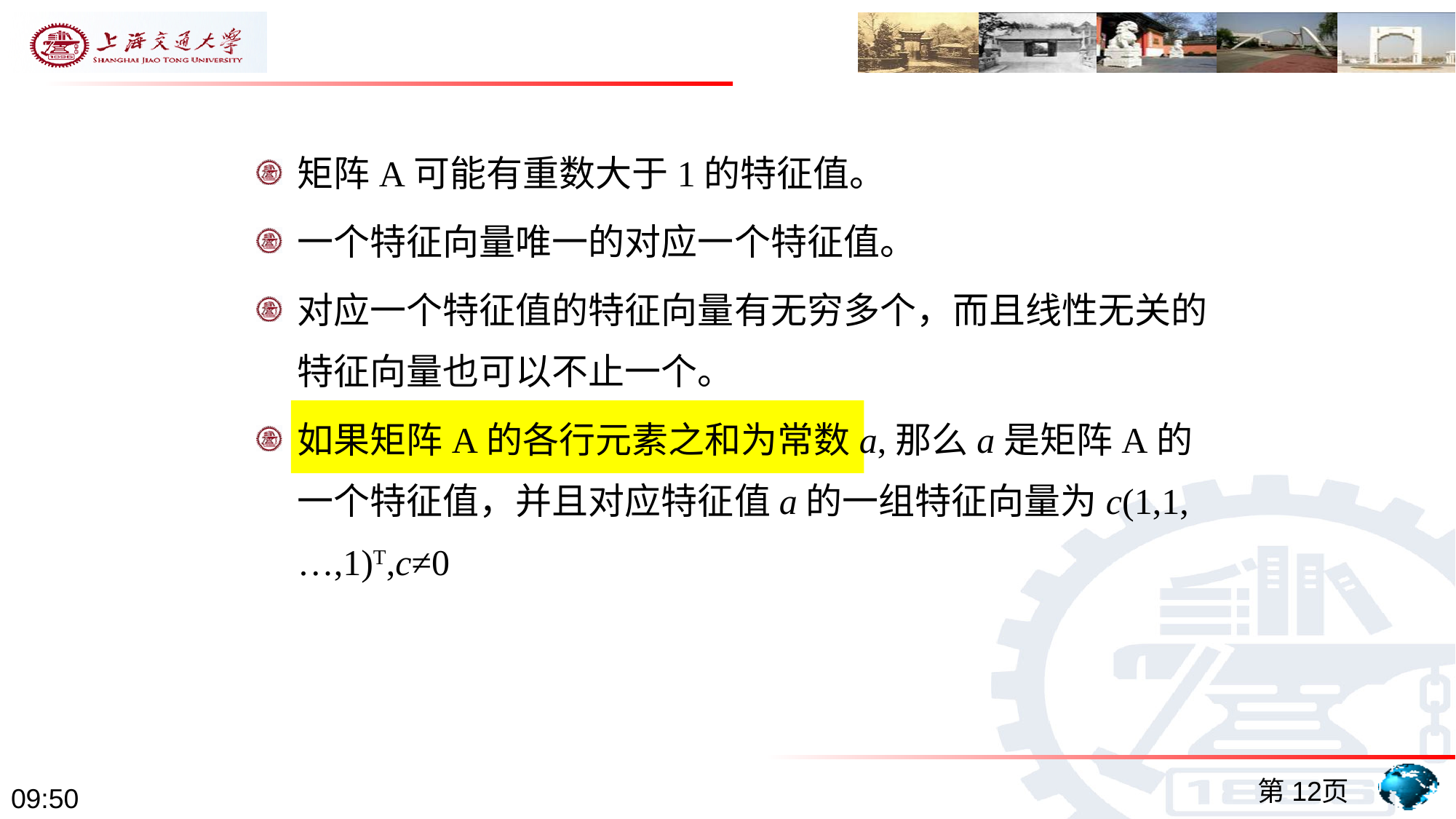

矩阵A可能有重数大于1的特征值。
一个特征向量唯一的对应一个特征值。
对应一个特征值的特征向量有无穷多个，而且线性无关的特征向量也可以不止一个。
如果矩阵A的各行元素之和为常数a,那么a是矩阵A的一个特征值，并且对应特征值a的一组特征向量为c(1,1,…,1)T,c≠0

第12页
09:50